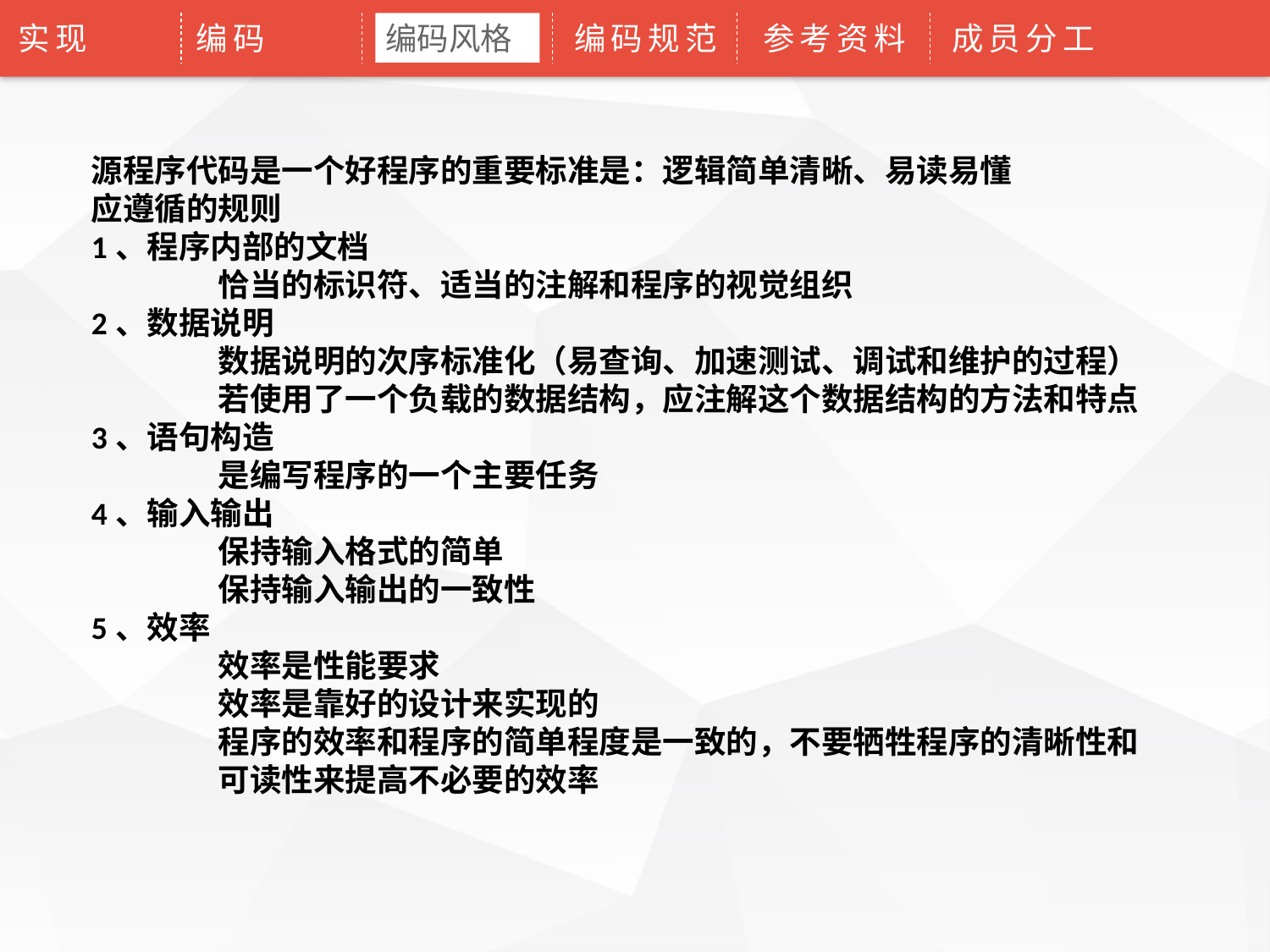

实现
编码
编码风格
编码规范
参考资料
成员分工

源程序代码是一个好程序的重要标准是：逻辑简单清晰、易读易懂
应遵循的规则
1、程序内部的文档
	恰当的标识符、适当的注解和程序的视觉组织
2、数据说明
	数据说明的次序标准化（易查询、加速测试、调试和维护的过程）
	若使用了一个负载的数据结构，应注解这个数据结构的方法和特点
3、语句构造
	是编写程序的一个主要任务
4、输入输出
	保持输入格式的简单
	保持输入输出的一致性
5、效率
	效率是性能要求
	效率是靠好的设计来实现的
	程序的效率和程序的简单程度是一致的，不要牺牲程序的清晰性和	可读性来提高不必要的效率